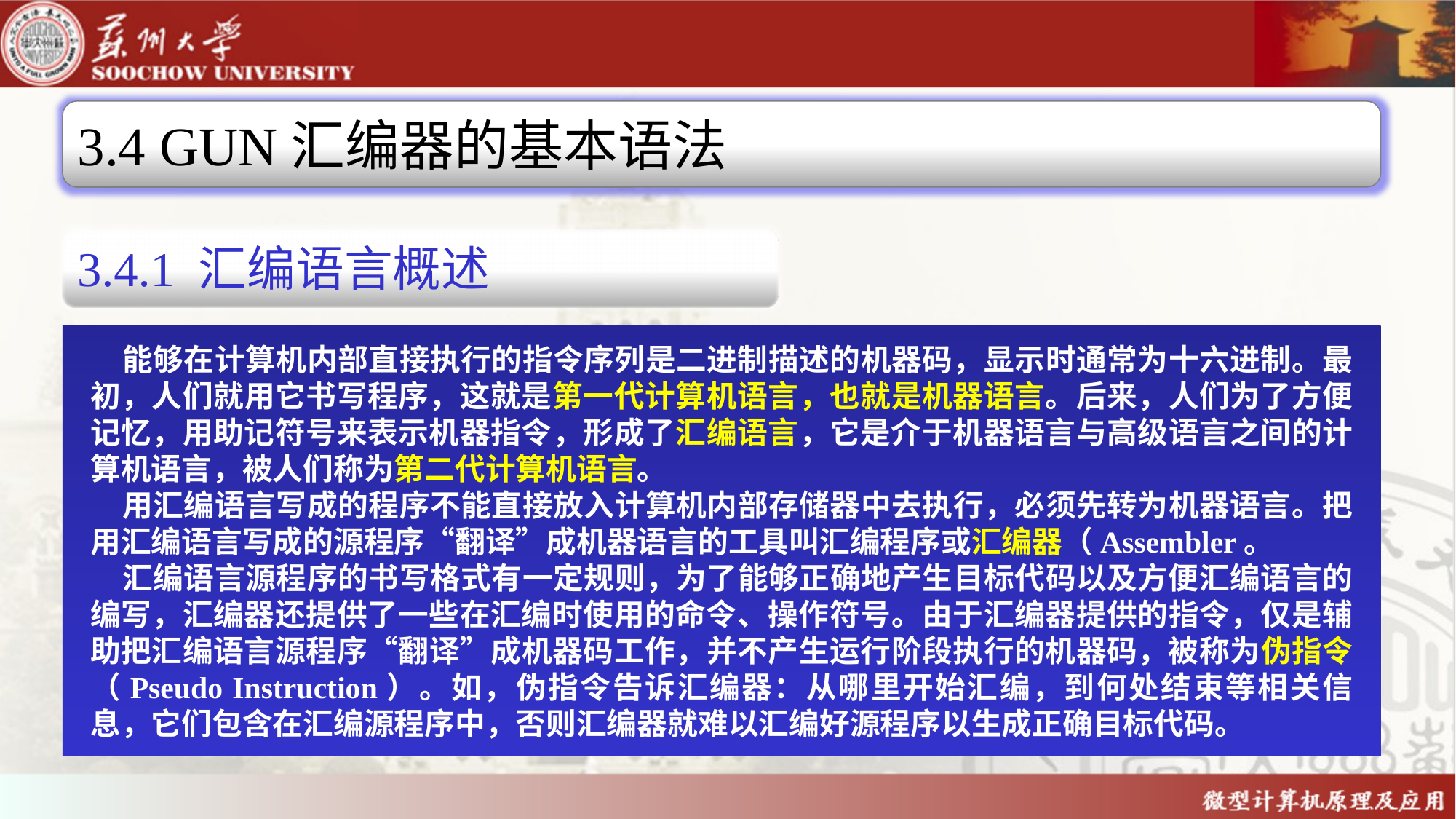

3.4 GUN汇编器的基本语法
3.4.1 汇编语言概述

能够在计算机内部直接执行的指令序列是二进制描述的机器码，显示时通常为十六进制。最初，人们就用它书写程序，这就是第一代计算机语言，也就是机器语言。后来，人们为了方便记忆，用助记符号来表示机器指令，形成了汇编语言，它是介于机器语言与高级语言之间的计算机语言，被人们称为第二代计算机语言。
用汇编语言写成的程序不能直接放入计算机内部存储器中去执行，必须先转为机器语言。把用汇编语言写成的源程序“翻译”成机器语言的工具叫汇编程序或汇编器（Assembler。
汇编语言源程序的书写格式有一定规则，为了能够正确地产生目标代码以及方便汇编语言的编写，汇编器还提供了一些在汇编时使用的命令、操作符号。由于汇编器提供的指令，仅是辅助把汇编语言源程序“翻译”成机器码工作，并不产生运行阶段执行的机器码，被称为伪指令（Pseudo Instruction）。如，伪指令告诉汇编器：从哪里开始汇编，到何处结束等相关信息，它们包含在汇编源程序中，否则汇编器就难以汇编好源程序以生成正确目标代码。